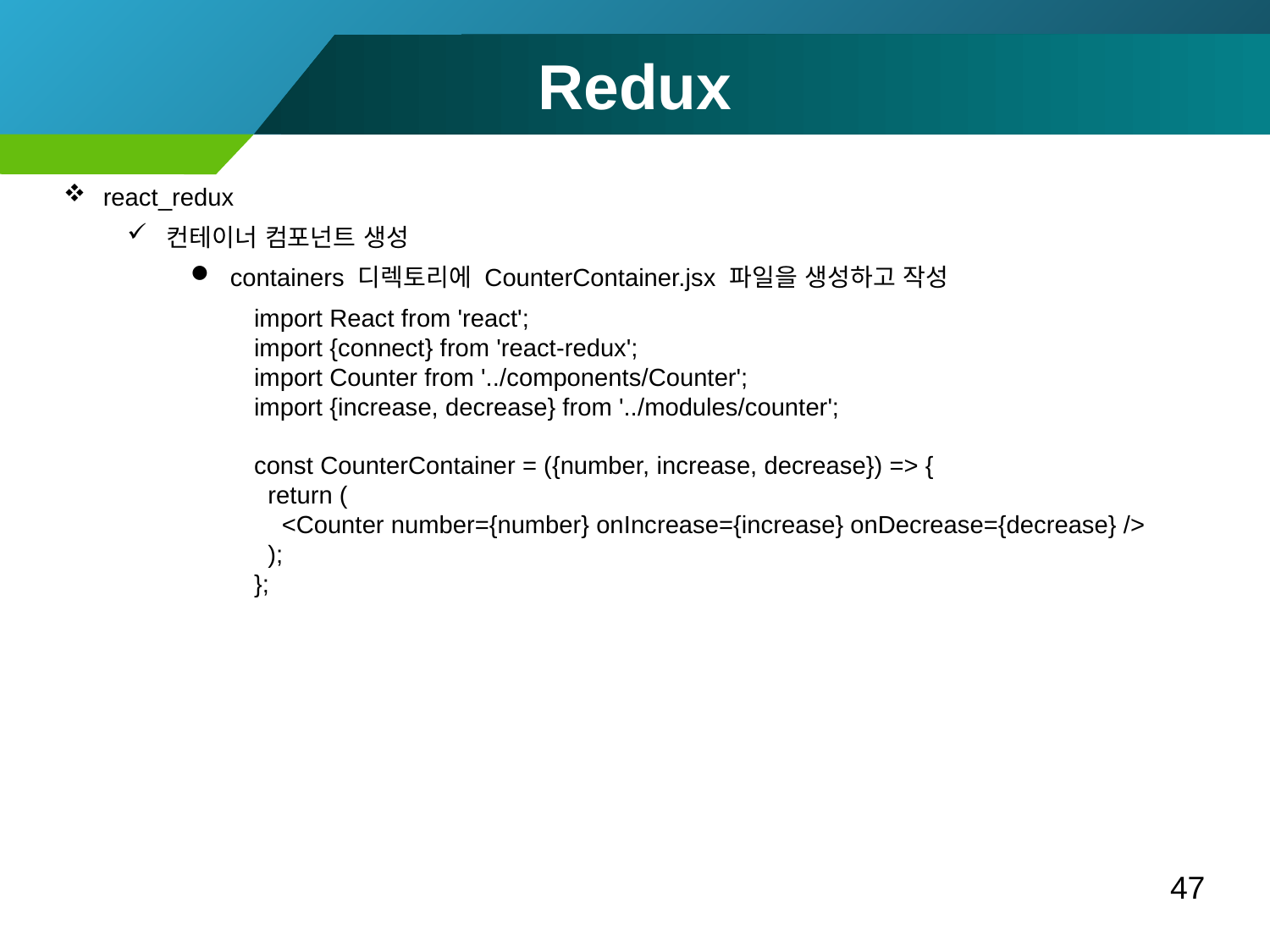

Redux
react_redux
컨테이너 컴포넌트 생성
containers 디렉토리에 CounterContainer.jsx 파일을 생성하고 작성
import React from 'react';
import {connect} from 'react-redux';
import Counter from '../components/Counter';
import {increase, decrease} from '../modules/counter';

const CounterContainer = ({number, increase, decrease}) => {
  return (
    <Counter number={number} onIncrease={increase} onDecrease={decrease} />
  );
};
47